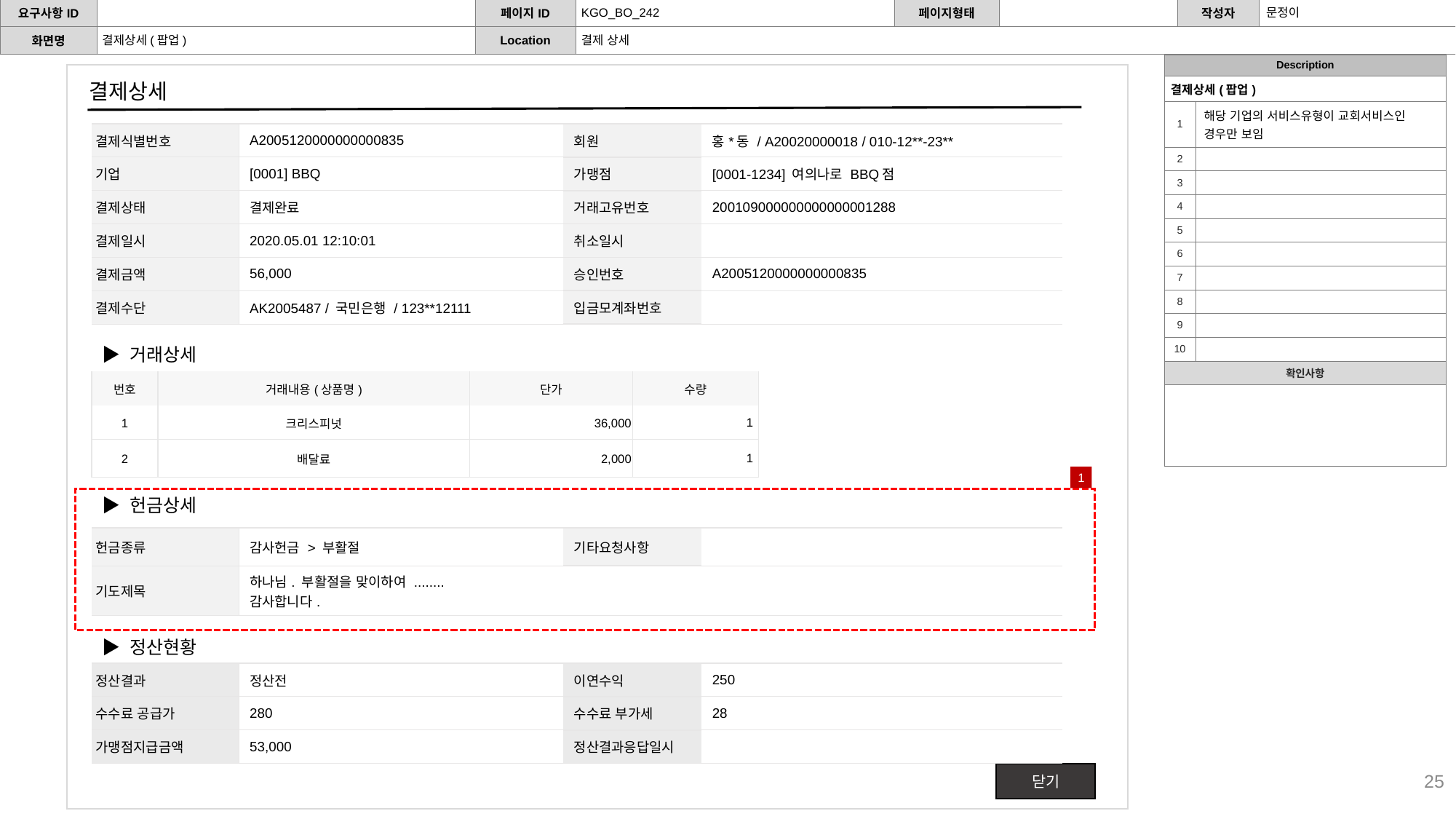

KGO_BO_242

문정이
결제상세(팝업)
결제 상세
| Description |  |
| --- | --- |
| 결제상세(팝업) |  |
| 1 | 해당 기업의 서비스유형이 교회서비스인 경우만 보임 |
| 2 |  |
| 3 |  |
| 4 |  |
| 5 |  |
| 6 |  |
| 7 |  |
| 8 |  |
| 9 |  |
| 10 |  |
| 확인사항 |  |
|  |  |

결제상세
| 결제식별번호 | A2005120000000000835 | 회원 | 홍\*동 / A20020000018 / 010-12\*\*-23\*\* |
| --- | --- | --- | --- |
| 기업 | [0001] BBQ | 가맹점 | [0001-1234] 여의나로 BBQ점 |
| 결제상태 | 결제완료 | 거래고유번호 | 200109000000000000001288 |
| 결제일시 | 2020.05.01 12:10:01 | 취소일시 |  |
| 결제금액 | 56,000 | 승인번호 | A2005120000000000835 |
| 결제수단 | AK2005487 / 국민은행 / 123\*\*12111 | 입금모계좌번호 |  |
▶ 거래상세
| 번호 | 거래내용(상품명) | 단가 | 수량 |
| --- | --- | --- | --- |
| 1 | 크리스피넛 | 36,000 | 1 |
| 2 | 배달료 | 2,000 | 1 |
1

▶ 헌금상세
| 헌금종류 | 감사헌금 > 부활절 | 기타요청사항 |  |
| --- | --- | --- | --- |
| 기도제목 | 하나님. 부활절을 맞이하여 ........ 감사합니다. |  |  |
▶ 정산현황
| 정산결과 | 정산전 | 이연수익 | 250 |
| --- | --- | --- | --- |
| 수수료 공급가 | 280 | 수수료 부가세 | 28 |
| 가맹점지급금액 | 53,000 | 정산결과응답일시 |  |
25
닫기